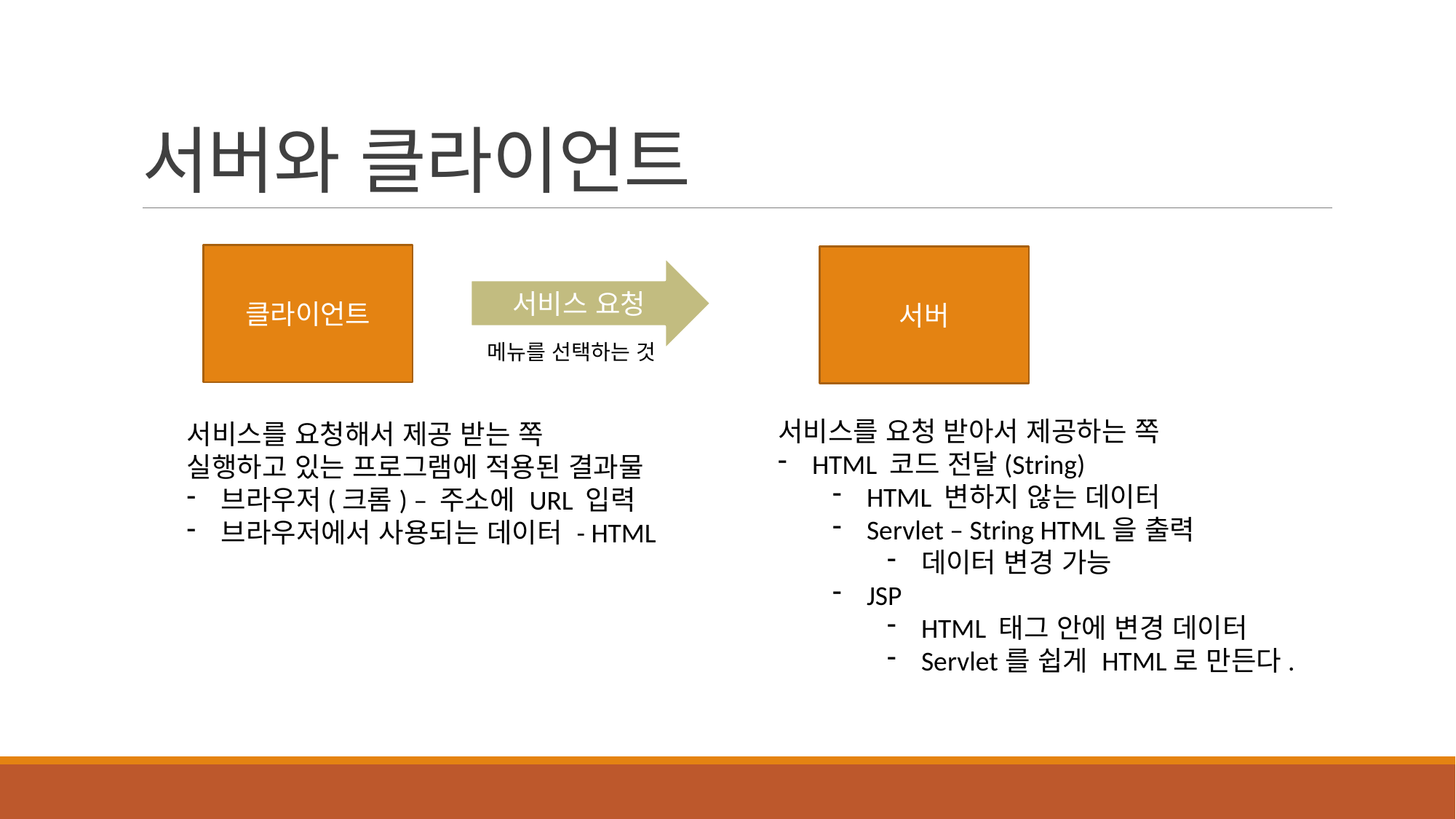

# 서버와 클라이언트
클라이언트
서버
서비스 요청
메뉴를 선택하는 것
서비스를 요청 받아서 제공하는 쪽
HTML 코드 전달(String)
HTML 변하지 않는 데이터
Servlet – String HTML을 출력
데이터 변경 가능
JSP
HTML 태그 안에 변경 데이터
Servlet를 쉽게 HTML로 만든다.
서비스를 요청해서 제공 받는 쪽
실행하고 있는 프로그램에 적용된 결과물
브라우저(크롬) – 주소에 URL 입력
브라우저에서 사용되는 데이터 - HTML